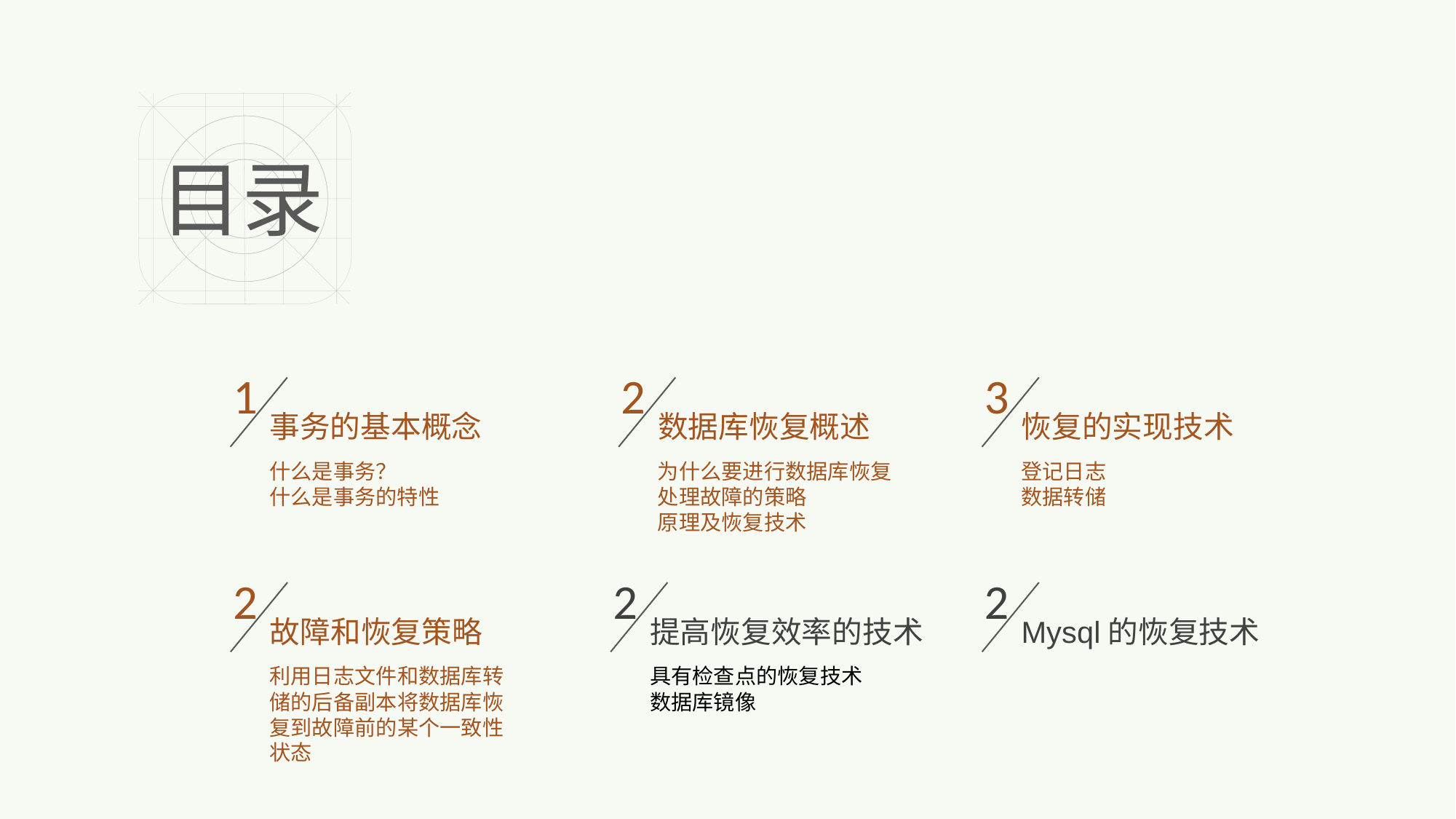

目录
1
2
3
事务的基本概念
数据库恢复概述
恢复的实现技术
什么是事务？
什么是事务的特性
为什么要进行数据库恢复
处理故障的策略
原理及恢复技术
登记日志
数据转储
2
2
2
故障和恢复策略
提高恢复效率的技术
Mysql的恢复技术
利用日志文件和数据库转储的后备副本将数据库恢复到故障前的某个一致性状态
具有检查点的恢复技术
数据库镜像